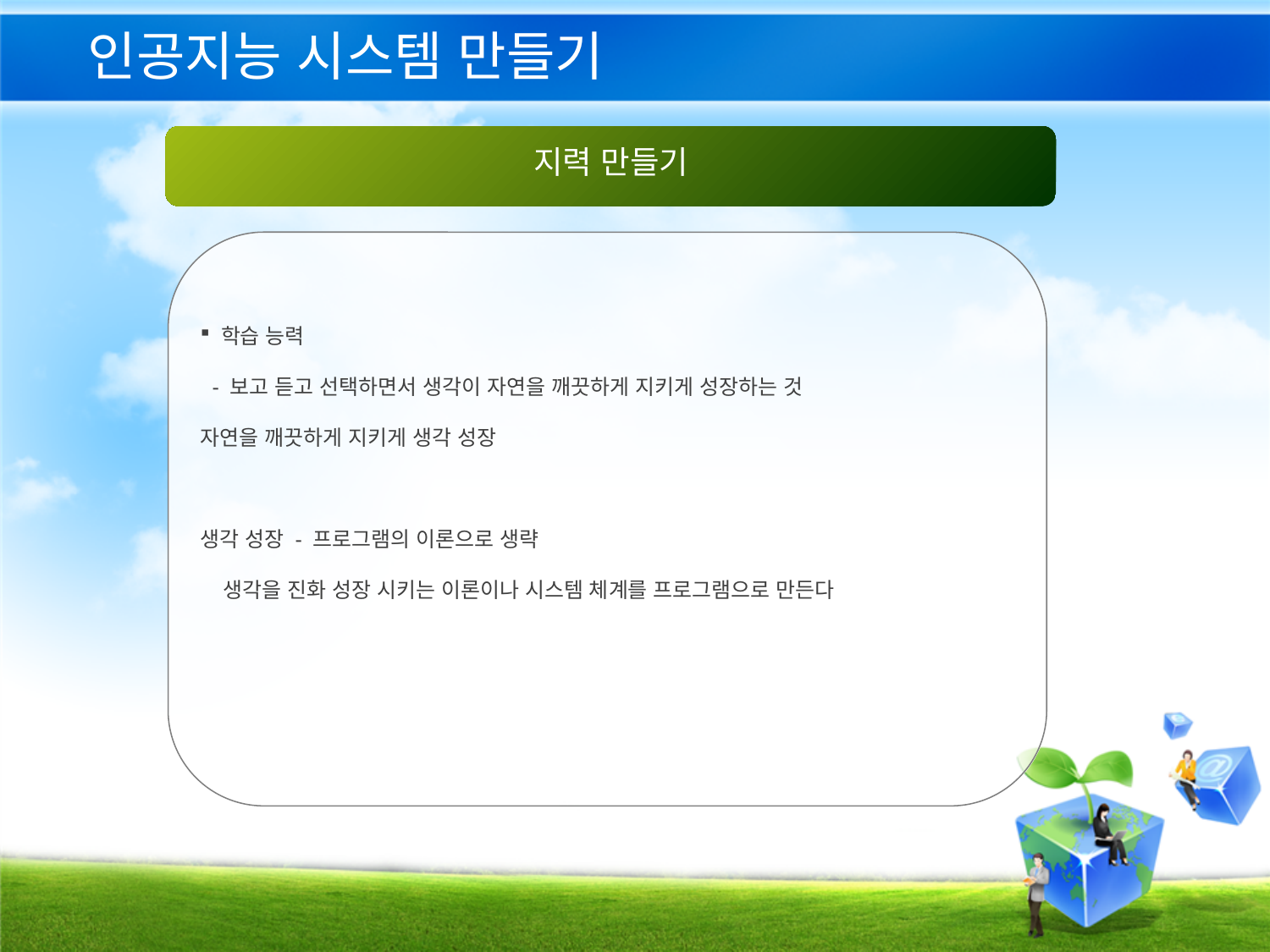

# 인공지능 시스템 만들기

지력 만들기

 학습 능력
  - 보고 듣고 선택하면서 생각이 자연을 깨끗하게 지키게 성장하는 것
자연을 깨끗하게 지키게 생각 성장

생각 성장 - 프로그램의 이론으로 생략
   생각을 진화 성장 시키는 이론이나 시스템 체계를 프로그램으로 만든다